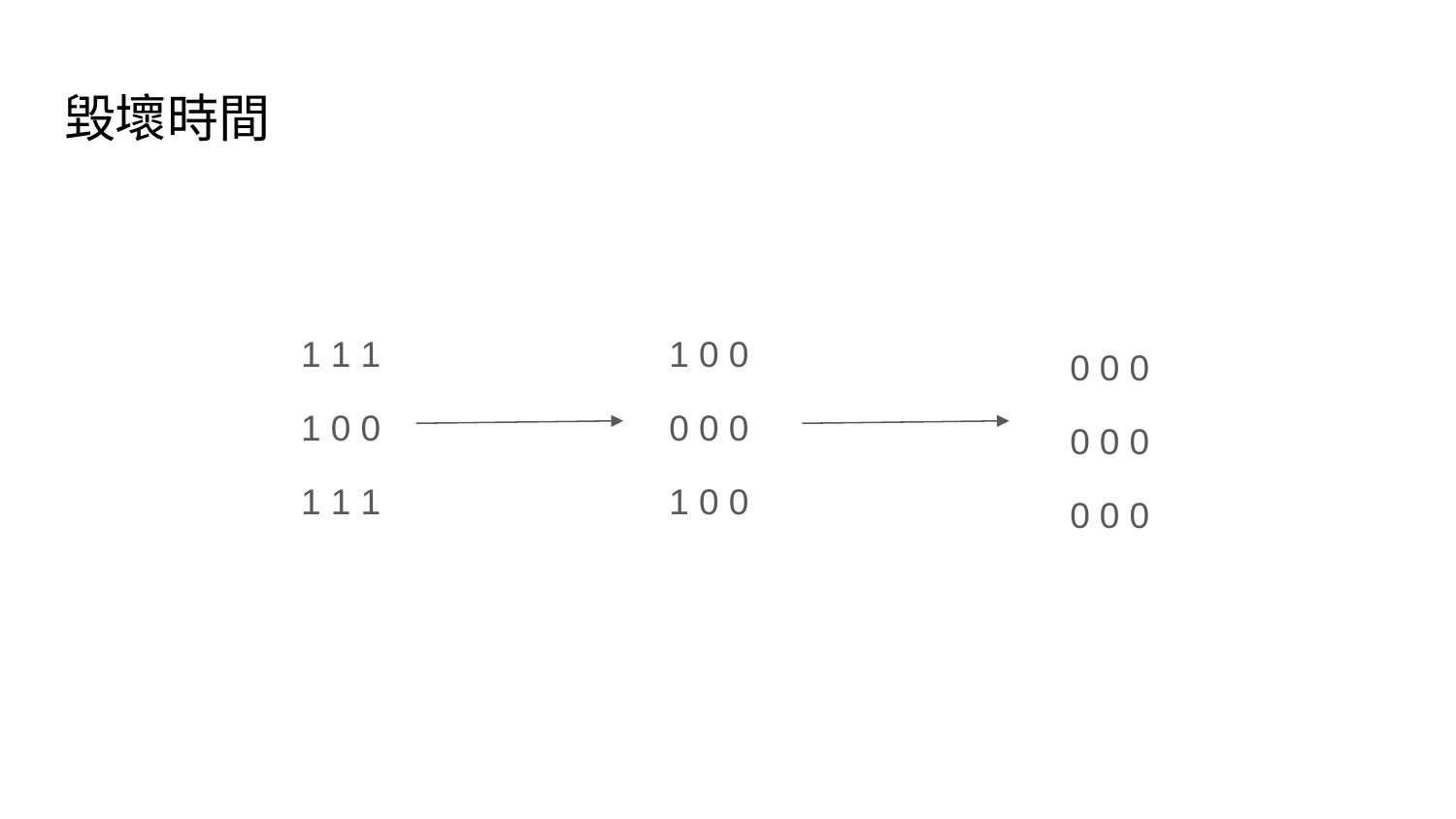

# 毀壞時間
1 1 1
1 0 0
1 1 1
1 0 0
0 0 0
1 0 0
0 0 0
0 0 0
0 0 0